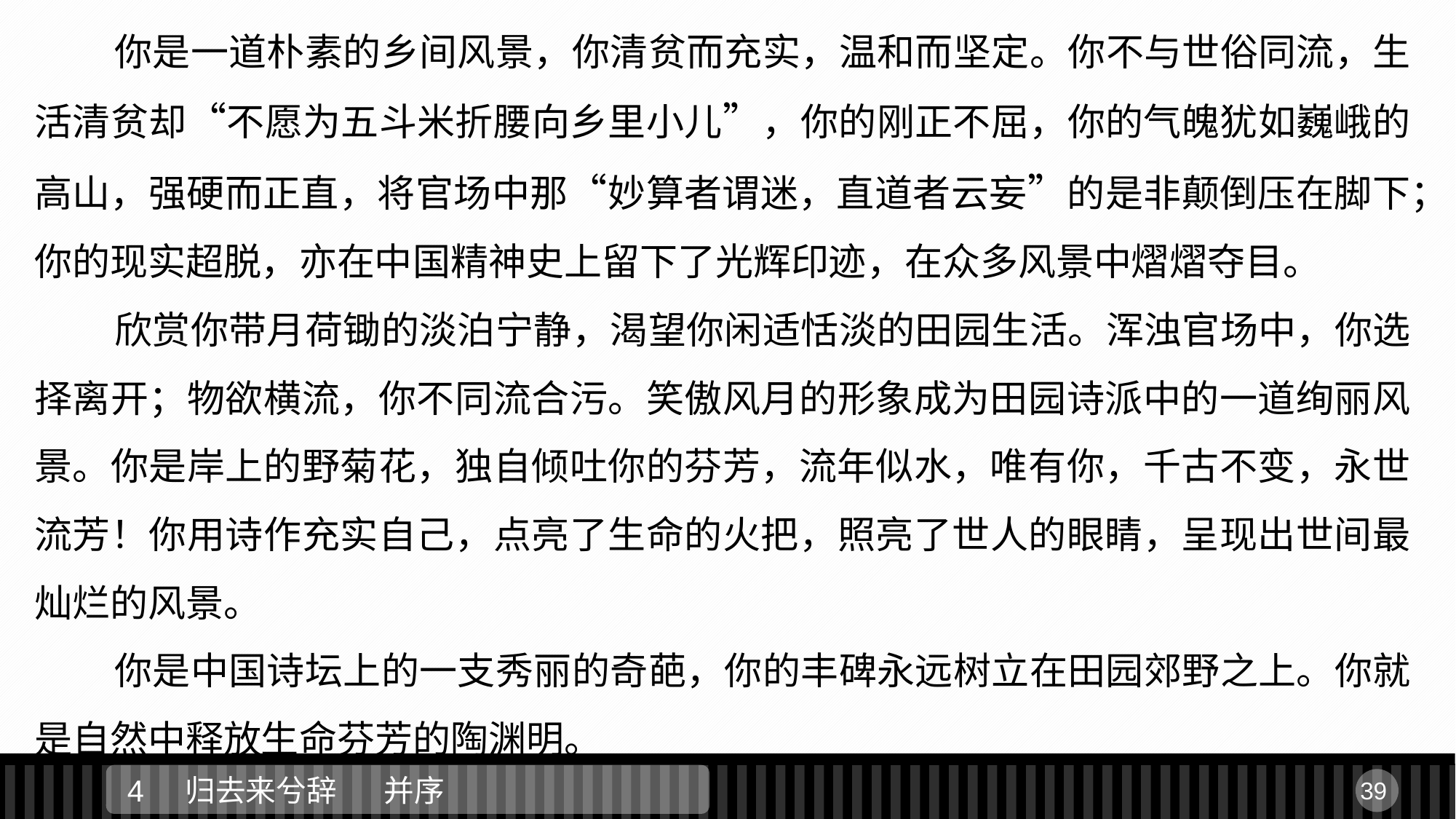

你是一道朴素的乡间风景，你清贫而充实，温和而坚定。你不与世俗同流，生活清贫却“不愿为五斗米折腰向乡里小儿”，你的刚正不屈，你的气魄犹如巍峨的高山，强硬而正直，将官场中那“妙算者谓迷，直道者云妄”的是非颠倒压在脚下；你的现实超脱，亦在中国精神史上留下了光辉印迹，在众多风景中熠熠夺目。
        欣赏你带月荷锄的淡泊宁静，渴望你闲适恬淡的田园生活。浑浊官场中，你选择离开；物欲横流，你不同流合污。笑傲风月的形象成为田园诗派中的一道绚丽风景。你是岸上的野菊花，独自倾吐你的芬芳，流年似水，唯有你，千古不变，永世流芳！你用诗作充实自己，点亮了生命的火把，照亮了世人的眼睛，呈现出世间最灿烂的风景。
        你是中国诗坛上的一支秀丽的奇葩，你的丰碑永远树立在田园郊野之上。你就是自然中释放生命芬芳的陶渊明。